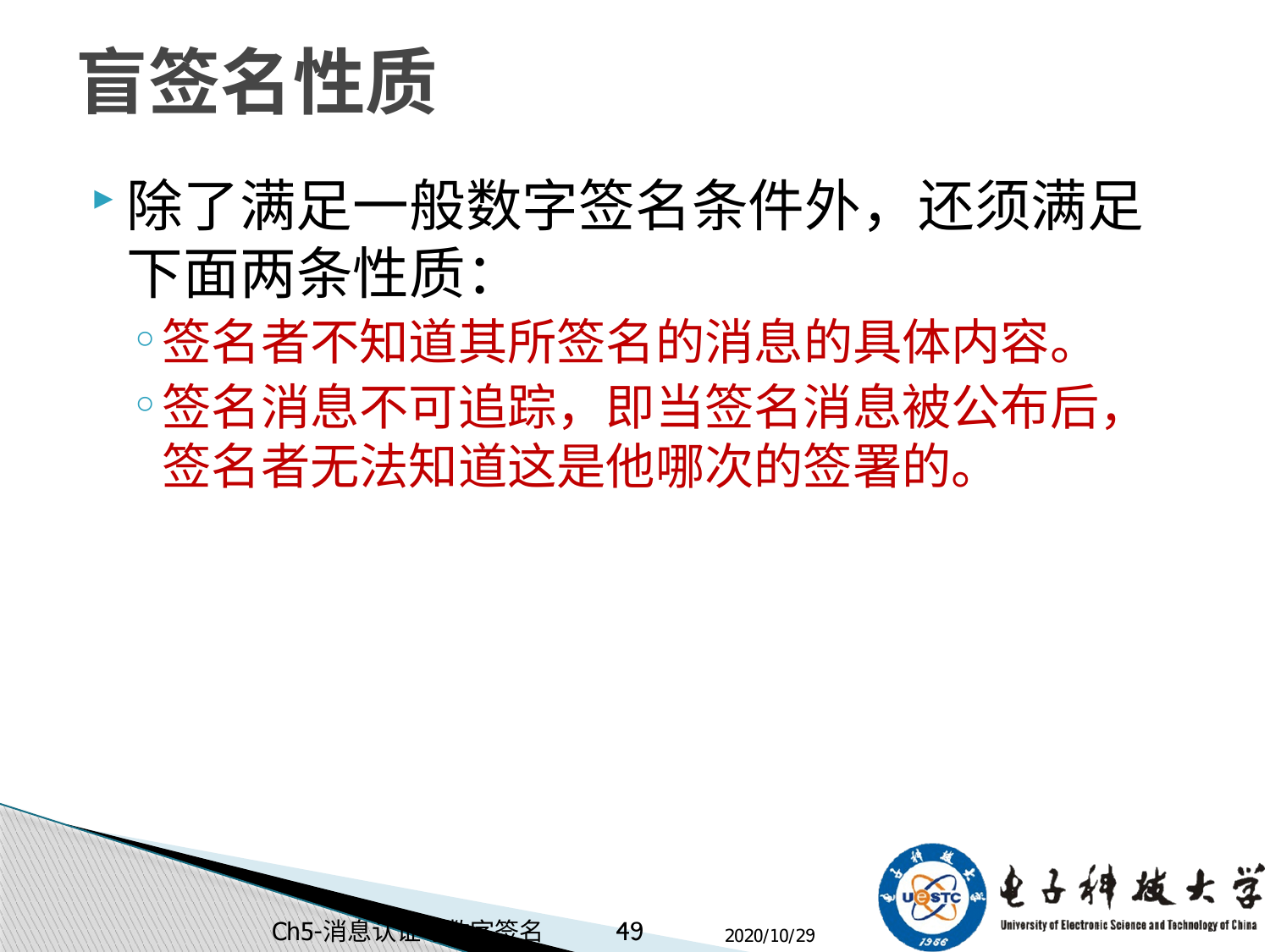

# 盲签名性质
除了满足一般数字签名条件外，还须满足下面两条性质：
签名者不知道其所签名的消息的具体内容。
签名消息不可追踪，即当签名消息被公布后，签名者无法知道这是他哪次的签署的。
Ch5-消息认证与数字签名
49
2020/10/29